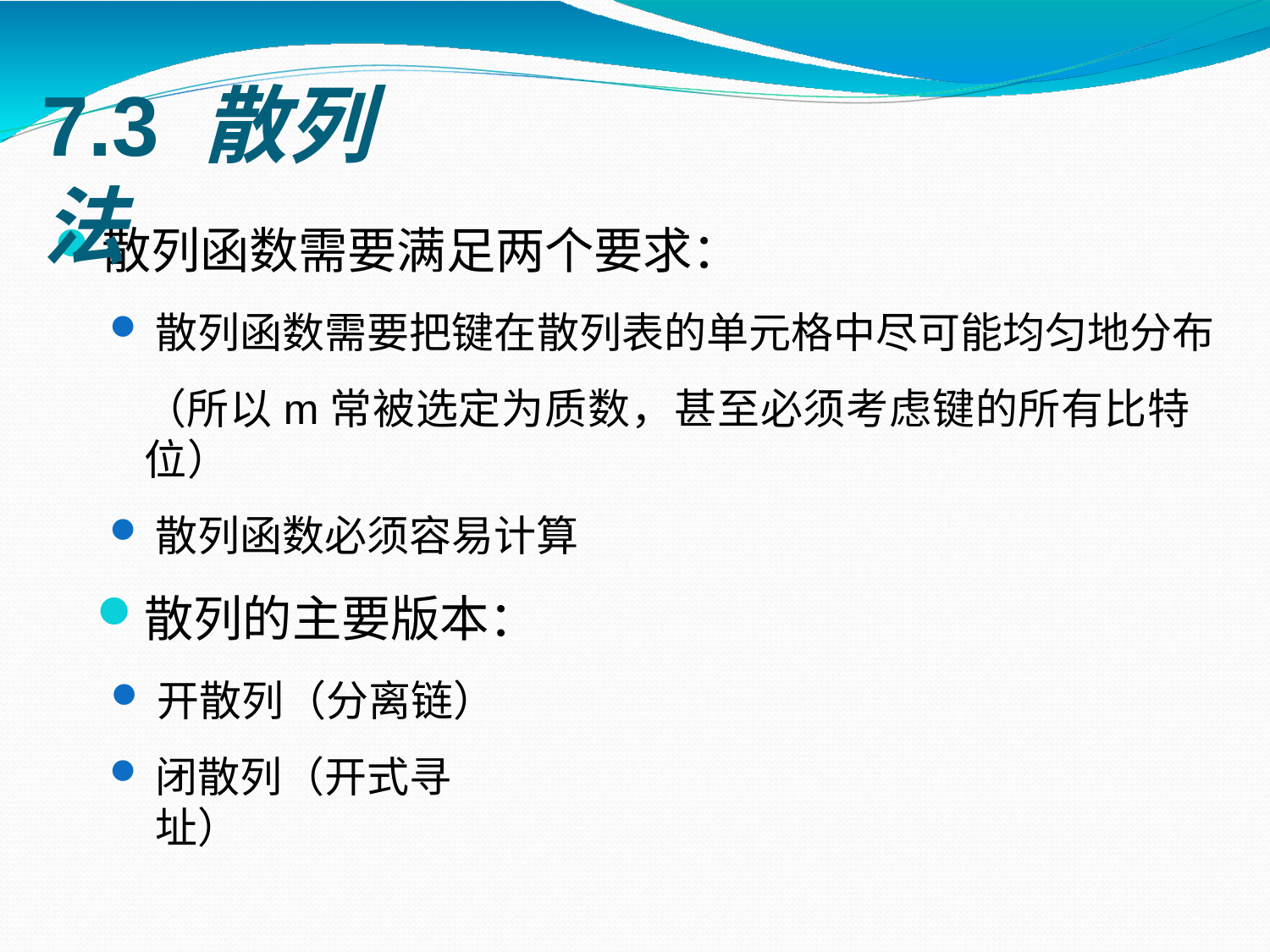

# 7.3 散列法
散列函数需要满足两个要求：
散列函数需要把键在散列表的单元格中尽可能均匀地分布
（所以m常被选定为质数，甚至必须考虑键的所有比特位）
散列函数必须容易计算
散列的主要版本：
开散列（分离链）
闭散列（开式寻址）